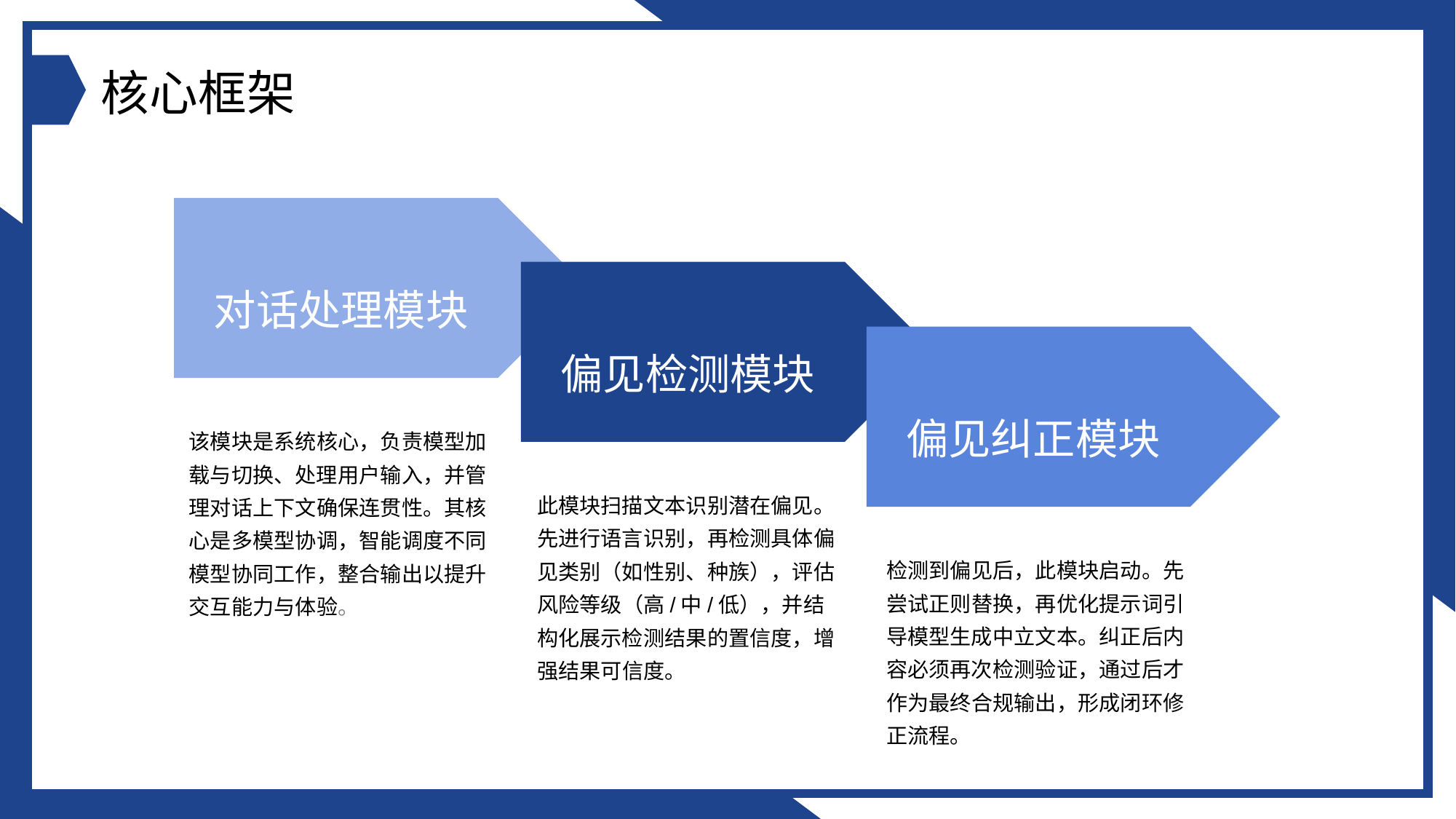

核心框架

对话处理模块
该模块是系统核心，负责模型加载与切换、处理用户输入，并管理对话上下文确保连贯性。其核心是多模型协调，智能调度不同模型协同工作，整合输出以提升交互能力与体验。

偏见检测模块
此模块扫描文本识别潜在偏见。先进行语言识别，再检测具体偏见类别（如性别、种族），评估风险等级（高/中/低），并结构化展示检测结果的置信度，增强结果可信度。

偏见纠正模块
检测到偏见后，此模块启动。先尝试正则替换，再优化提示词引导模型生成中立文本。纠正后内容必须再次检测验证，通过后才作为最终合规输出，形成闭环修正流程。